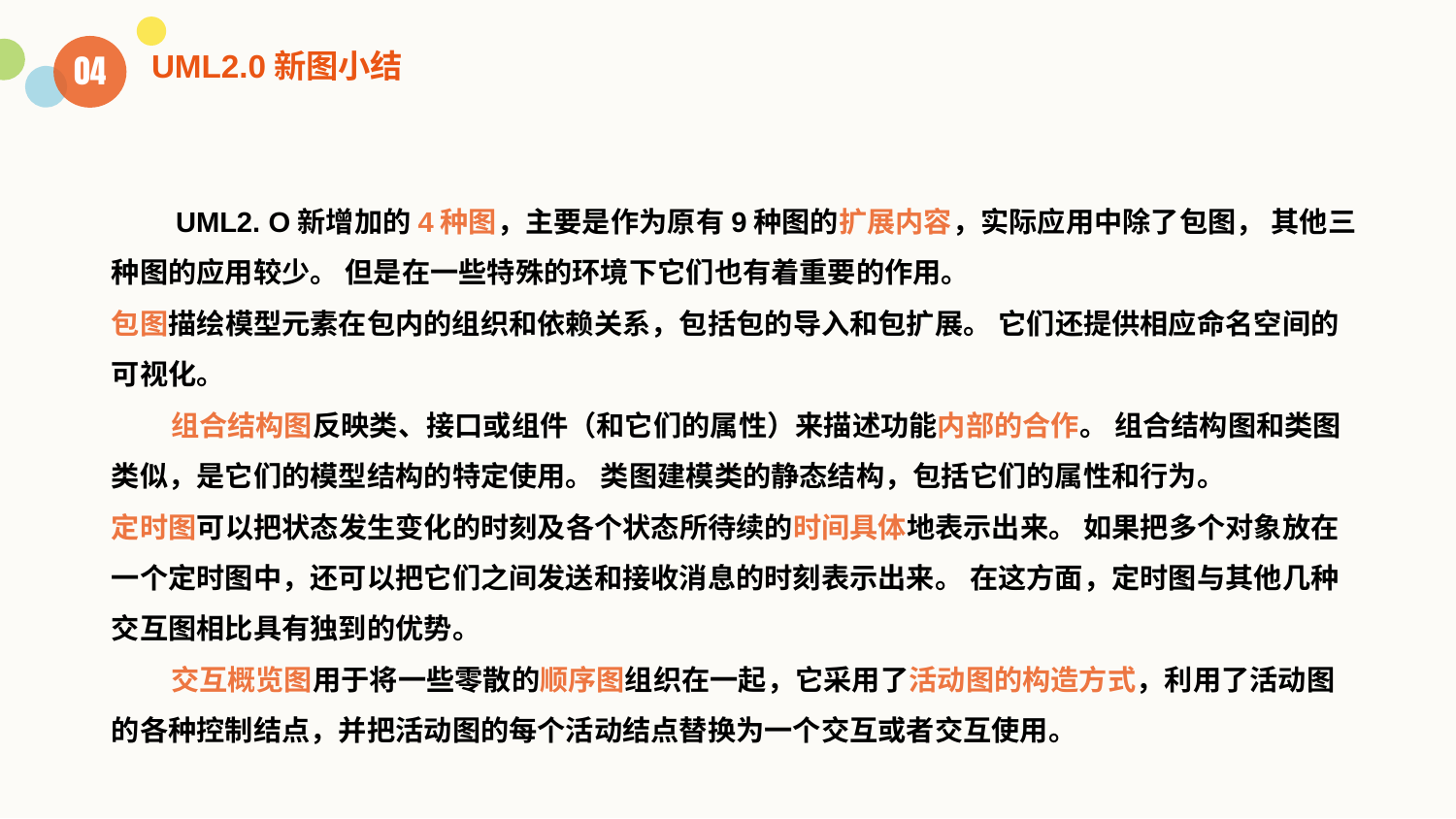

UML2.0新图小结
04

        UML2. O新增加的4种图，主要是作为原有9种图的扩展内容，实际应用中除了包图， 其他三种图的应用较少。 但是在一些特殊的环境下它们也有着重要的作用。
包图描绘模型元素在包内的组织和依赖关系，包括包的导入和包扩展。 它们还提供相应命名空间的可视化。
        组合结构图反映类、接口或组件（和它们的属性）来描述功能内部的合作。 组合结构图和类图类似，是它们的模型结构的特定使用。 类图建模类的静态结构，包括它们的属性和行为。
定时图可以把状态发生变化的时刻及各个状态所待续的时间具体地表示出来。 如果把多个对象放在一个定时图中，还可以把它们之间发送和接收消息的时刻表示出来。 在这方面，定时图与其他几种交互图相比具有独到的优势。
        交互概览图用于将一些零散的顺序图组织在一起，它采用了活动图的构造方式，利用了活动图的各种控制结点，并把活动图的每个活动结点替换为一个交互或者交互使用。